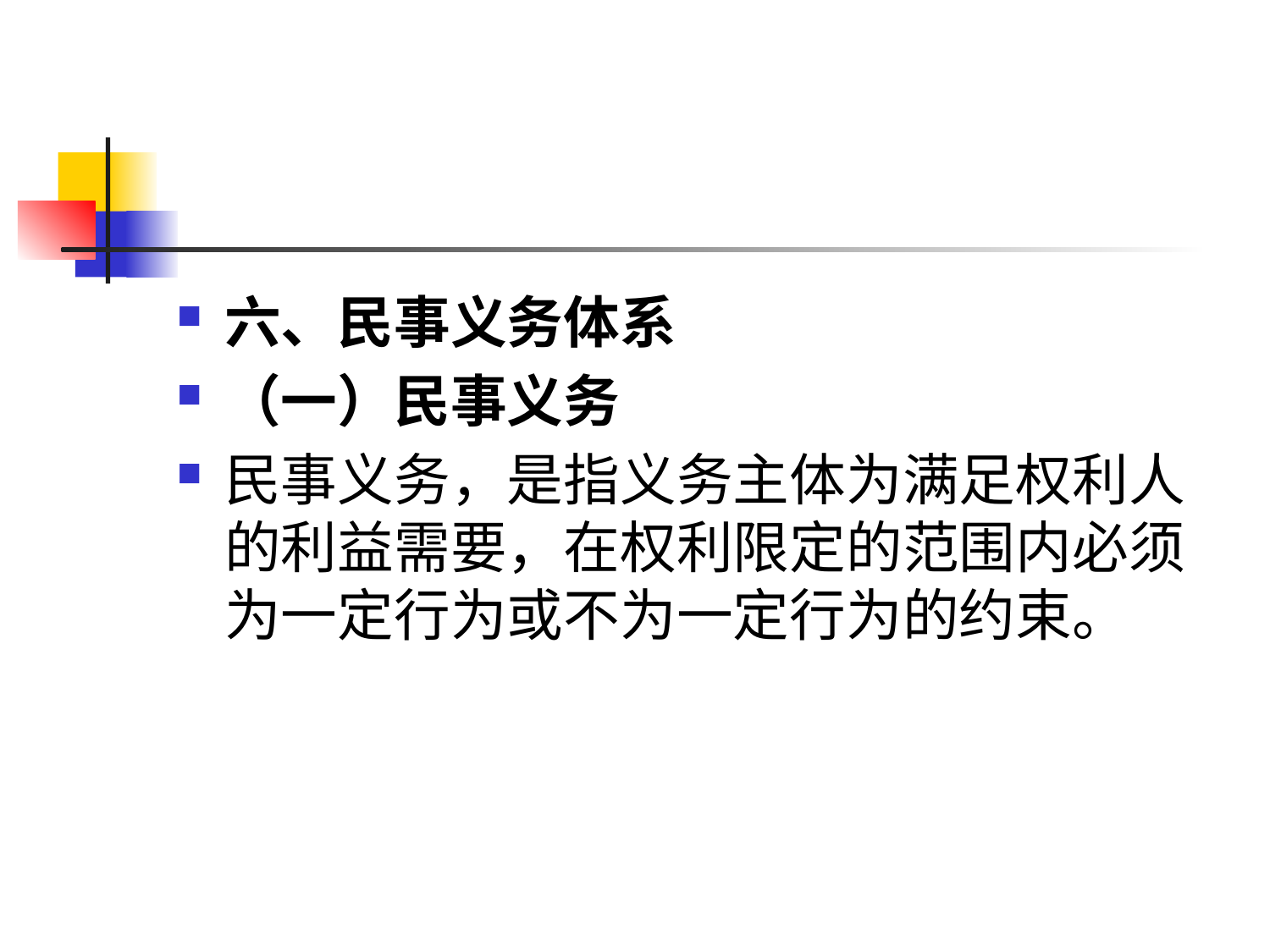

#
六、民事义务体系
（一）民事义务
民事义务，是指义务主体为满足权利人的利益需要，在权利限定的范围内必须为一定行为或不为一定行为的约束。